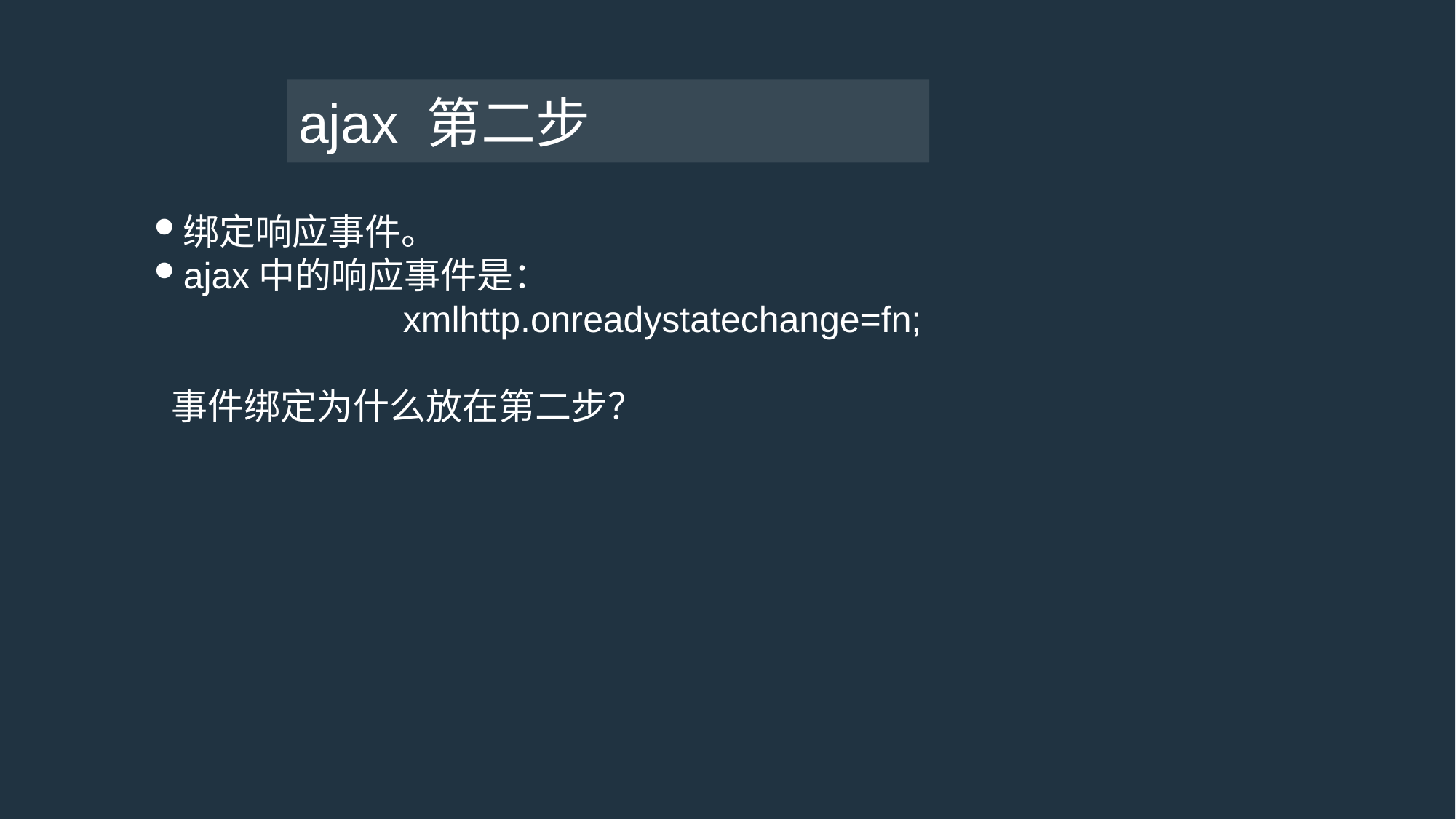

# ajax 第二步
绑定响应事件。
ajax中的响应事件是：
		   xmlhttp.onreadystatechange=fn;

 事件绑定为什么放在第二步？